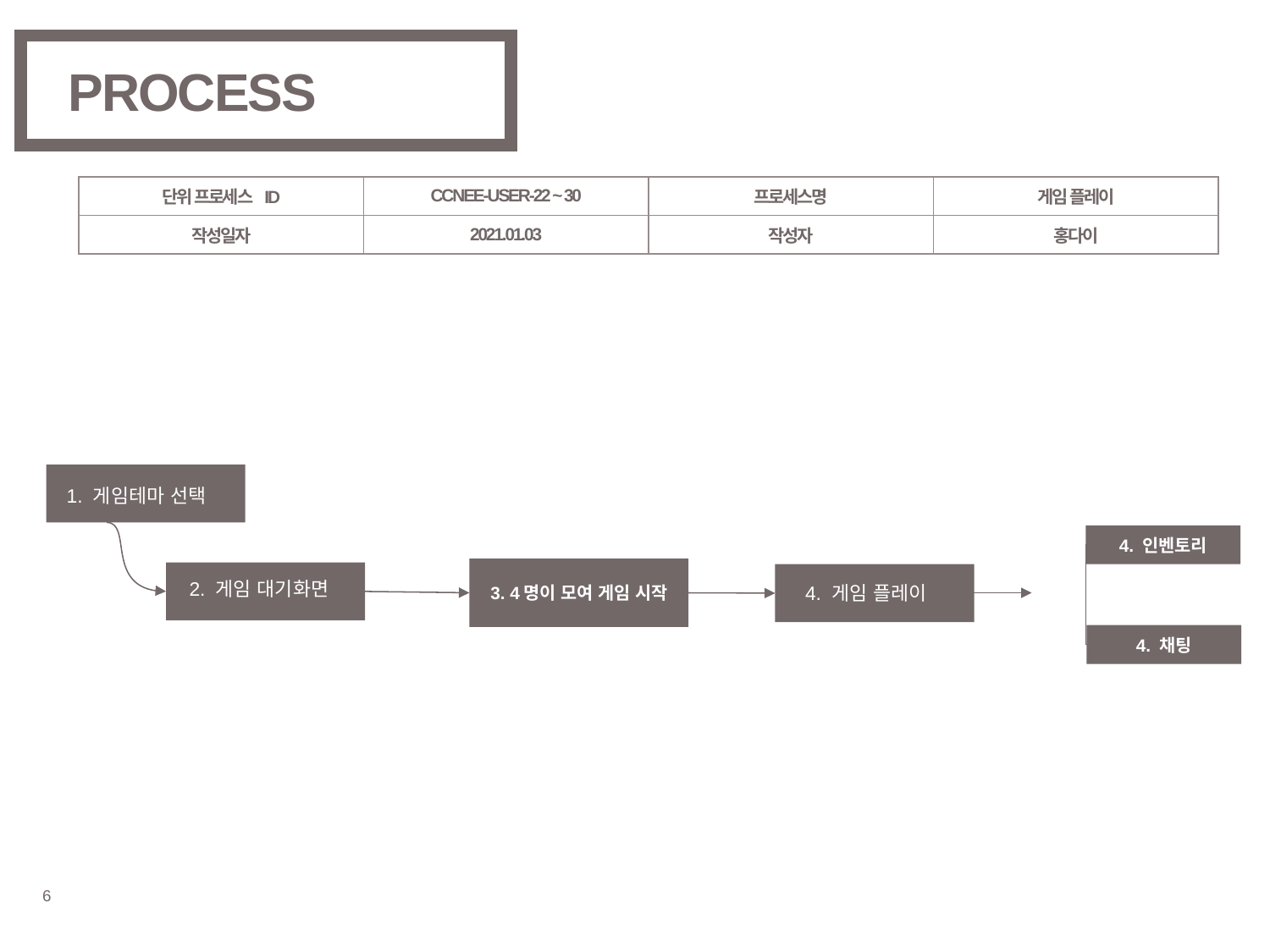

# PROCESS

| 단위 프로세스 ID | CCNEE-USER-22 ~ 30 | 프로세스명 | 게임 플레이 |
| --- | --- | --- | --- |
| 작성일자 | 2021.01.03 | 작성자 | 홍다이 |

1. 게임테마 선택
3. 게임 강제 시작
4. 인벤토리
3. 4명이 모여 게임 시작

2. 게임 대기화면
4. 게임 플레이
4. 채팅